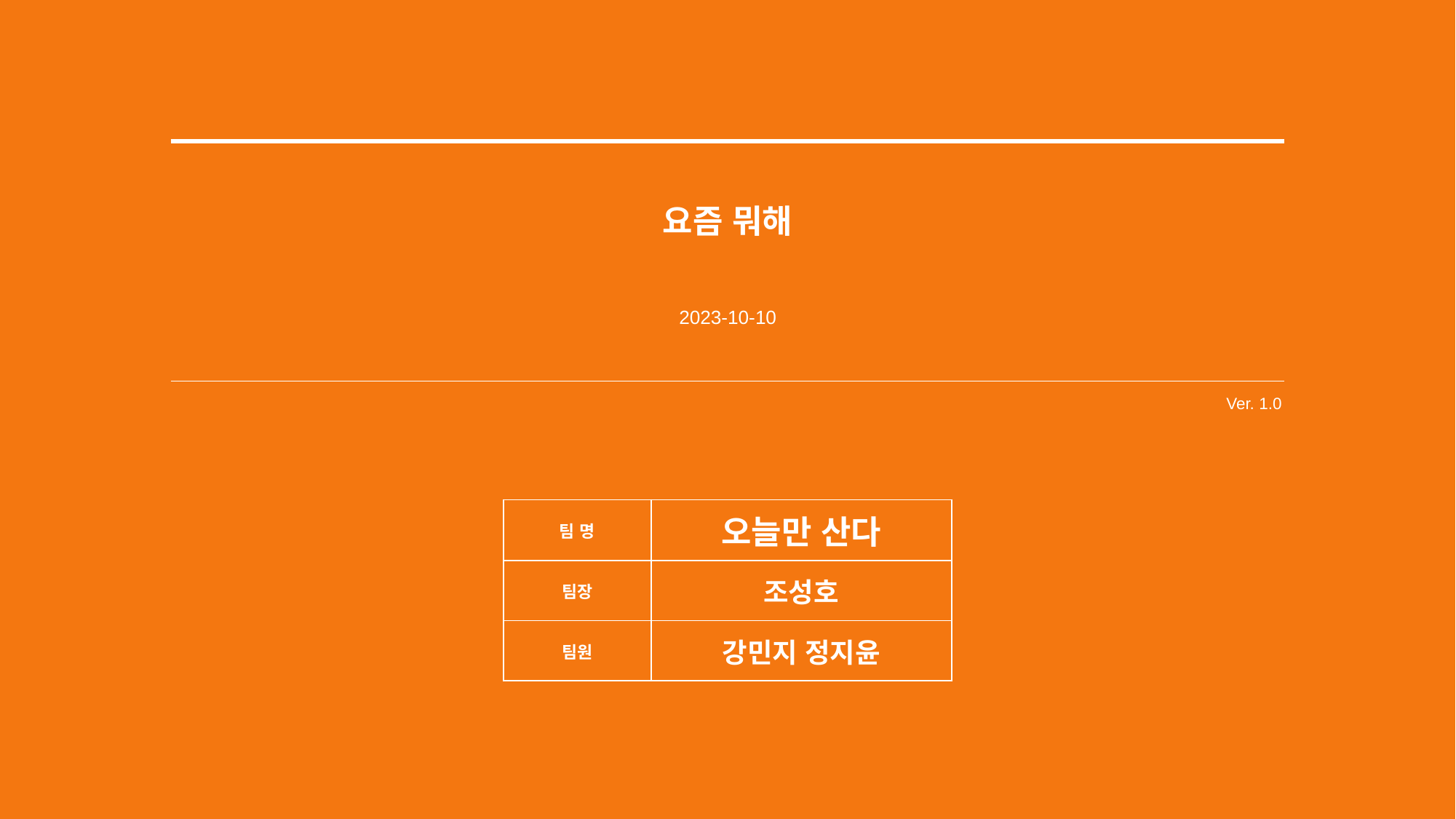

|  |
| --- |
요즘 뭐해
2023-10-10
Ver. 1.0
| 팀 명 | 오늘만 산다 |
| --- | --- |
| 팀장 | 조성호 |
| 팀원 | 강민지 정지윤 |